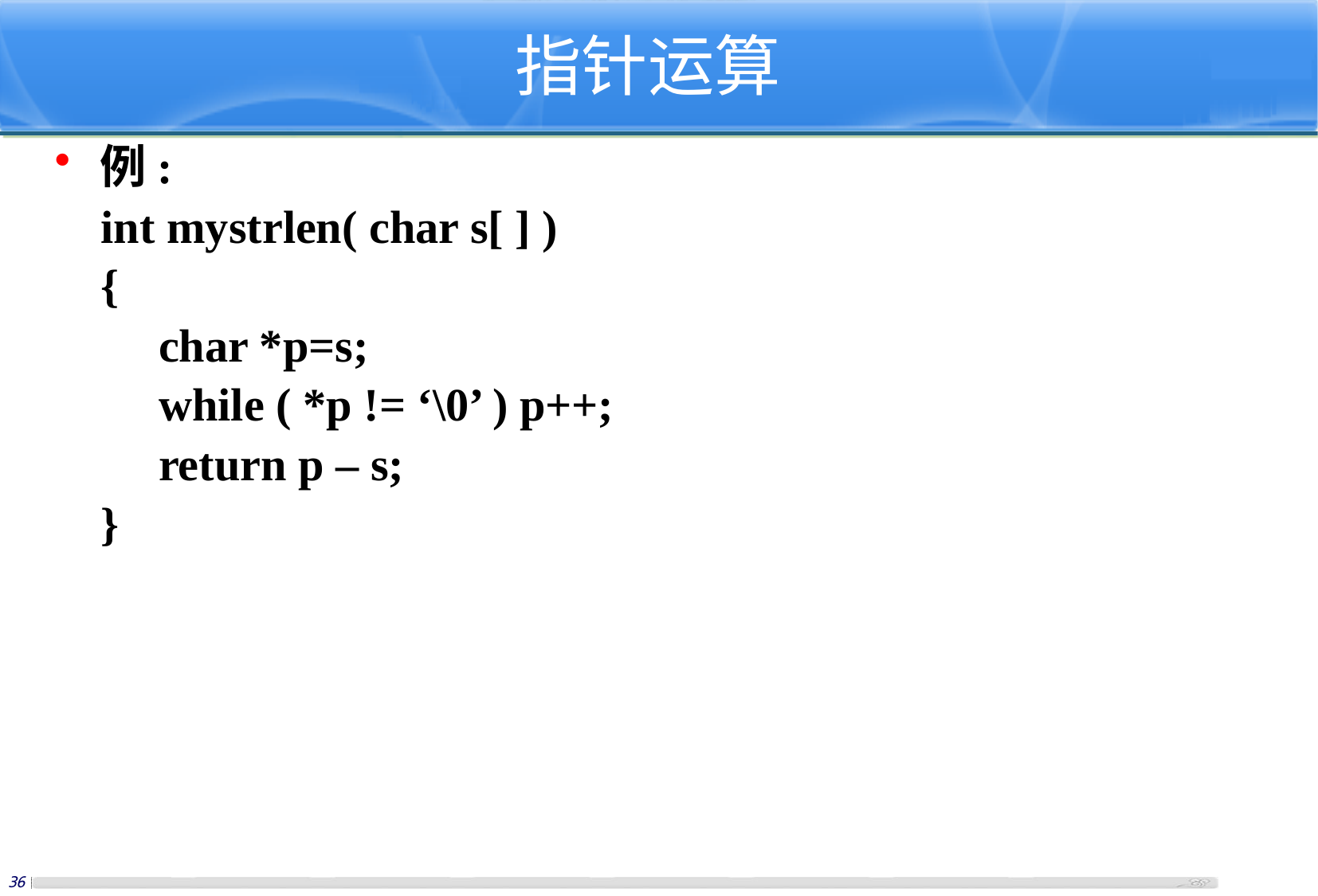

指针运算

例:
    int mystrlen( char s[ ] )
    {
         char *p=s;
         while ( *p != ‘\0’ ) p++;
         return p – s;
    }